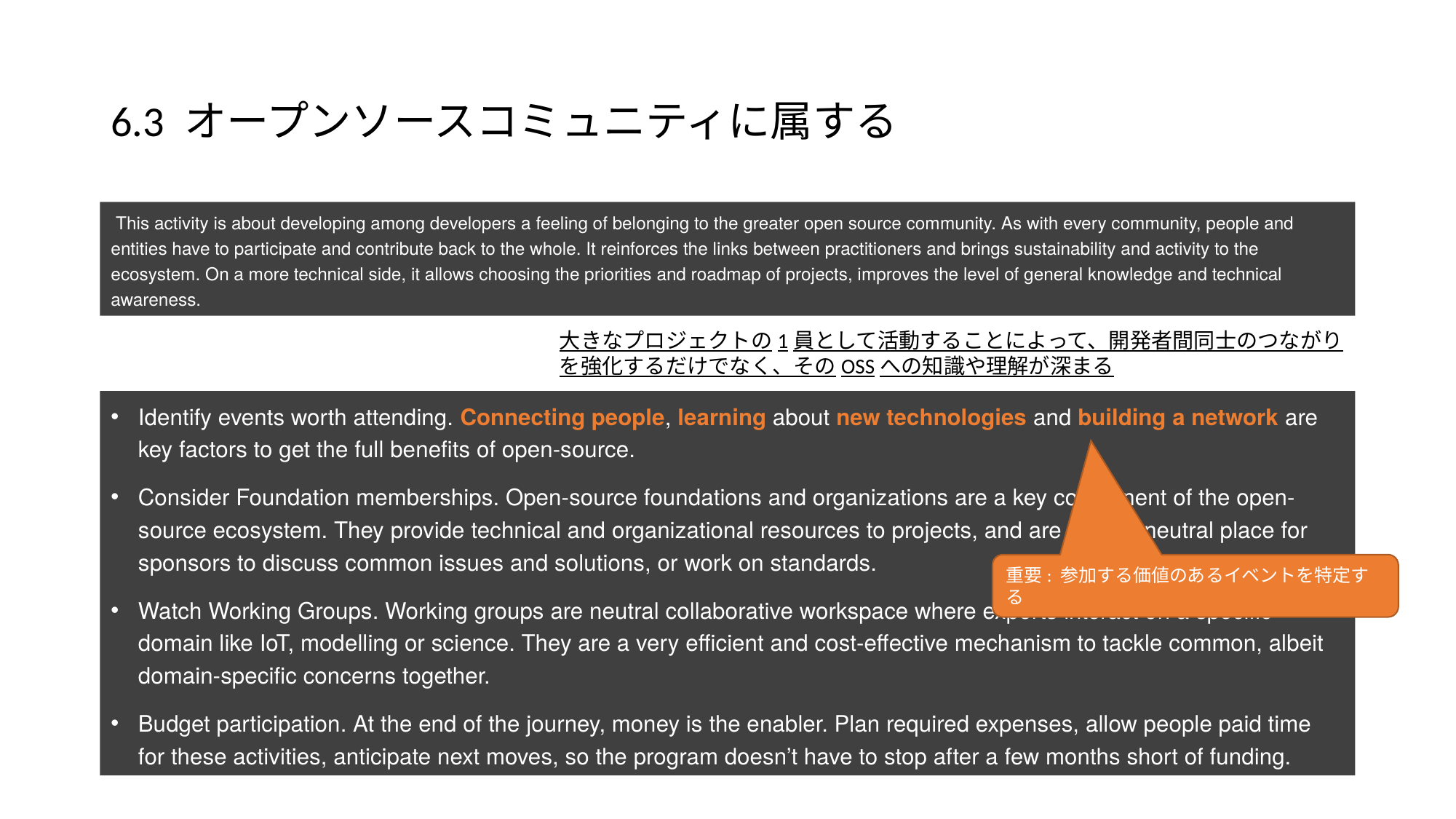

# 6.3 オープンソースコミュニティに属する
 This activity is about developing among developers a feeling of belonging to the greater open source community. As with every community, people and entities have to participate and contribute back to the whole. It reinforces the links between practitioners and brings sustainability and activity to the ecosystem. On a more technical side, it allows choosing the priorities and roadmap of projects, improves the level of general knowledge and technical awareness.
大きなプロジェクトの1員として活動することによって、開発者間同士のつながりを強化するだけでなく、そのOSSへの知識や理解が深まる
Identify events worth attending. Connecting people, learning about new technologies and building a network are key factors to get the full benefits of open-source.
Consider Foundation memberships. Open-source foundations and organizations are a key component of the open-source ecosystem. They provide technical and organizational resources to projects, and are a good neutral place for sponsors to discuss common issues and solutions, or work on standards.
Watch Working Groups. Working groups are neutral collaborative workspace where experts interact on a specific domain like IoT, modelling or science. They are a very efficient and cost-effective mechanism to tackle common, albeit domain-specific concerns together.
Budget participation. At the end of the journey, money is the enabler. Plan required expenses, allow people paid time for these activities, anticipate next moves, so the program doesn’t have to stop after a few months short of funding.
重要: 参加する価値のあるイベントを特定する